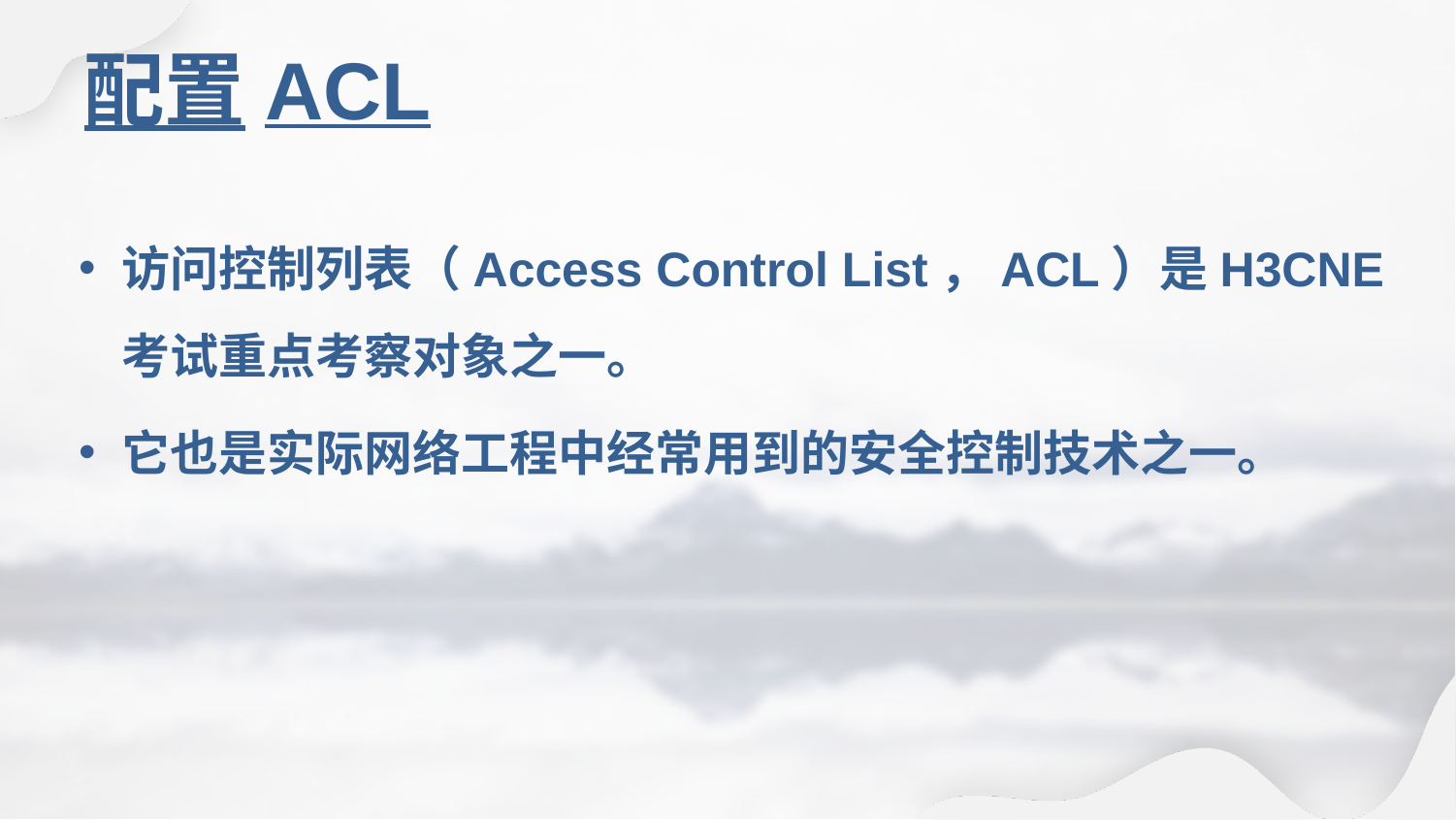

# 配置ACL
访问控制列表（Access Control List，ACL）是H3CNE考试重点考察对象之一。
它也是实际网络工程中经常用到的安全控制技术之一。